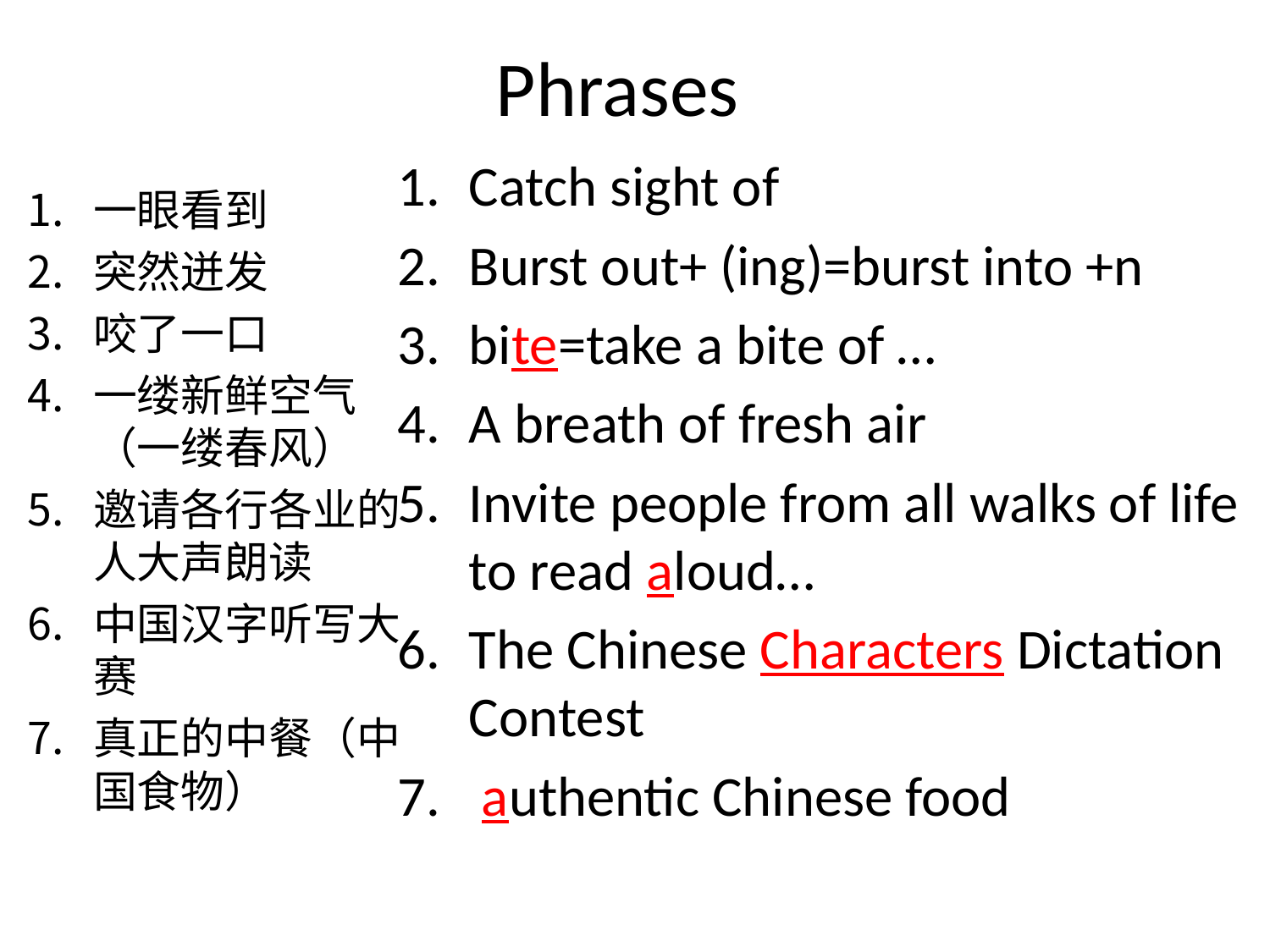

# Phrases
Catch sight of
Burst out+ (ing)=burst into +n
bite=take a bite of …
A breath of fresh air
Invite people from all walks of life to read aloud…
The Chinese Characters Dictation Contest
 authentic Chinese food
一眼看到
突然迸发
咬了一口
一缕新鲜空气（一缕春风）
邀请各行各业的人大声朗读
中国汉字听写大赛
真正的中餐（中国食物）